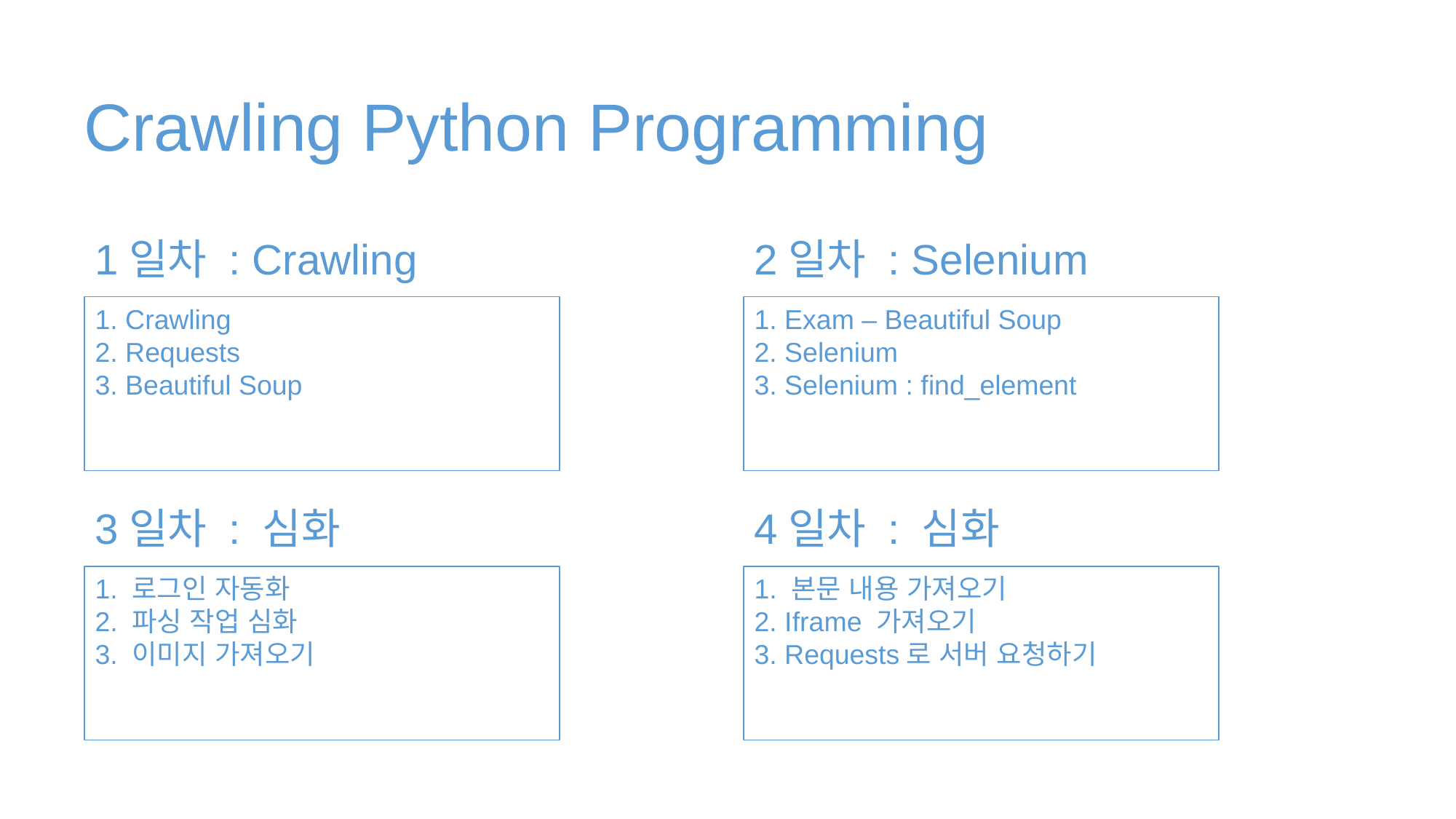

Crawling Python Programming
1일차 : Crawling
2일차 : Selenium
1. Exam – Beautiful Soup
2. Selenium
3. Selenium : find_element

1. Crawling
2. Requests
3. Beautiful Soup

3일차 : 심화
4일차 : 심화
1. 본문 내용 가져오기
2. Iframe 가져오기
3. Requests로 서버 요청하기
1. 로그인 자동화
2. 파싱 작업 심화
3. 이미지 가져오기